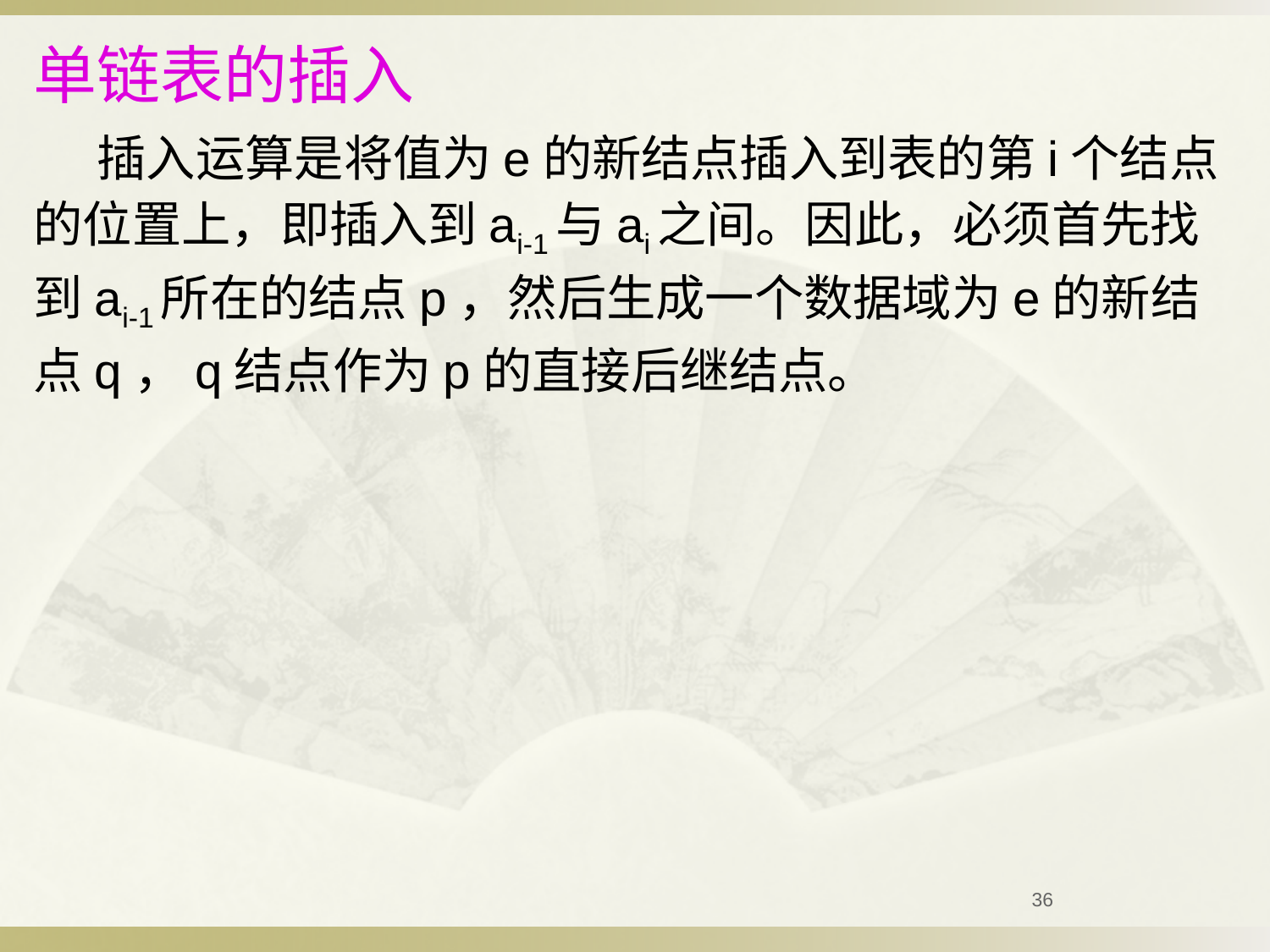

# 单链表的插入
插入运算是将值为e的新结点插入到表的第i个结点的位置上，即插入到ai-1与ai之间。因此，必须首先找到ai-1所在的结点p，然后生成一个数据域为e的新结点q，q结点作为p的直接后继结点。
36